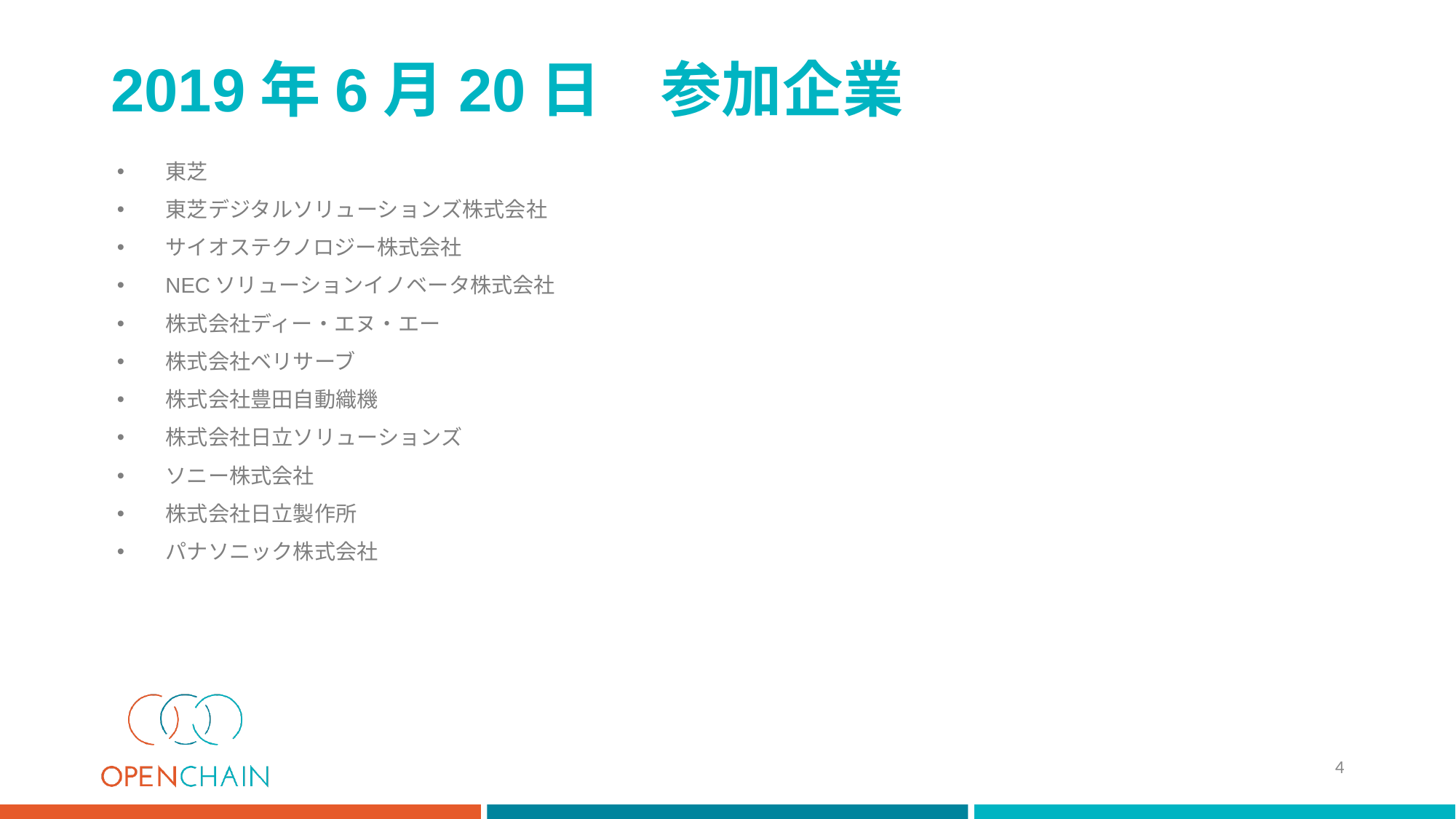

# 2019年6月20日　参加企業
東芝
東芝デジタルソリューションズ株式会社
サイオステクノロジー株式会社
NECソリューションイノベータ株式会社
株式会社ディー・エヌ・エー
株式会社ベリサーブ
株式会社豊田自動織機
株式会社日立ソリューションズ
ソニー株式会社
株式会社日立製作所
パナソニック株式会社

4